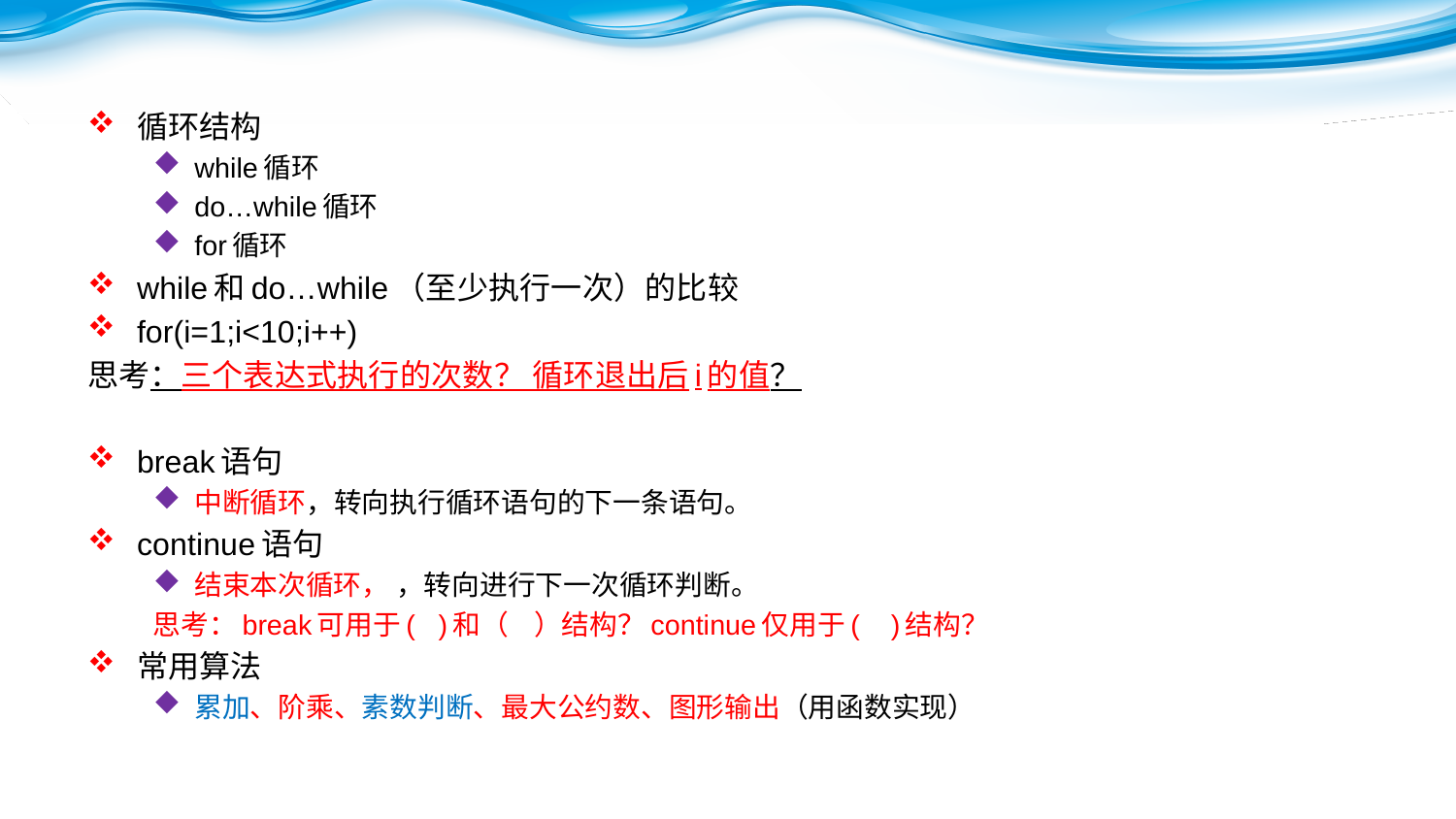

循环结构
while循环
do…while循环
for循环
while和do…while（至少执行一次）的比较
for(i=1;i<10;i++)
思考：三个表达式执行的次数？ 循环退出后i的值？

break语句
中断循环，转向执行循环语句的下一条语句。
continue语句
结束本次循环， ，转向进行下一次循环判断。
思考：break可用于(   )和（    ）结构？continue仅用于(    )结构？
常用算法
累加、阶乘、素数判断、最大公约数、图形输出（用函数实现）